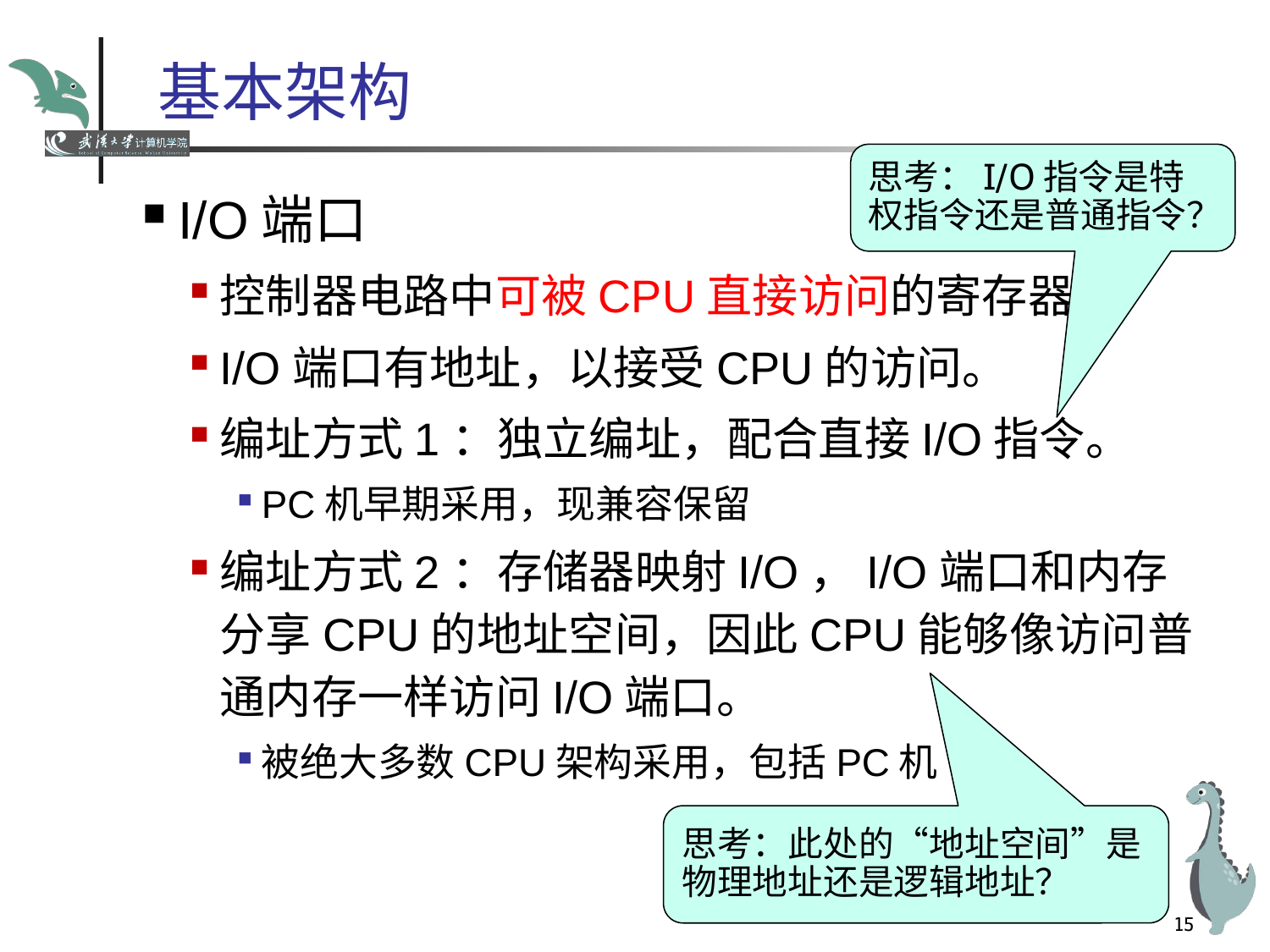

# 基本架构
思考：I/O指令是特权指令还是普通指令？
I/O端口
控制器电路中可被CPU直接访问的寄存器。
I/O端口有地址，以接受CPU的访问。
编址方式1：独立编址，配合直接I/O指令。
PC机早期采用，现兼容保留
编址方式2：存储器映射I/O，I/O端口和内存分享CPU的地址空间，因此CPU能够像访问普通内存一样访问I/O端口。
被绝大多数CPU架构采用，包括PC机
思考：此处的“地址空间”是物理地址还是逻辑地址？
15